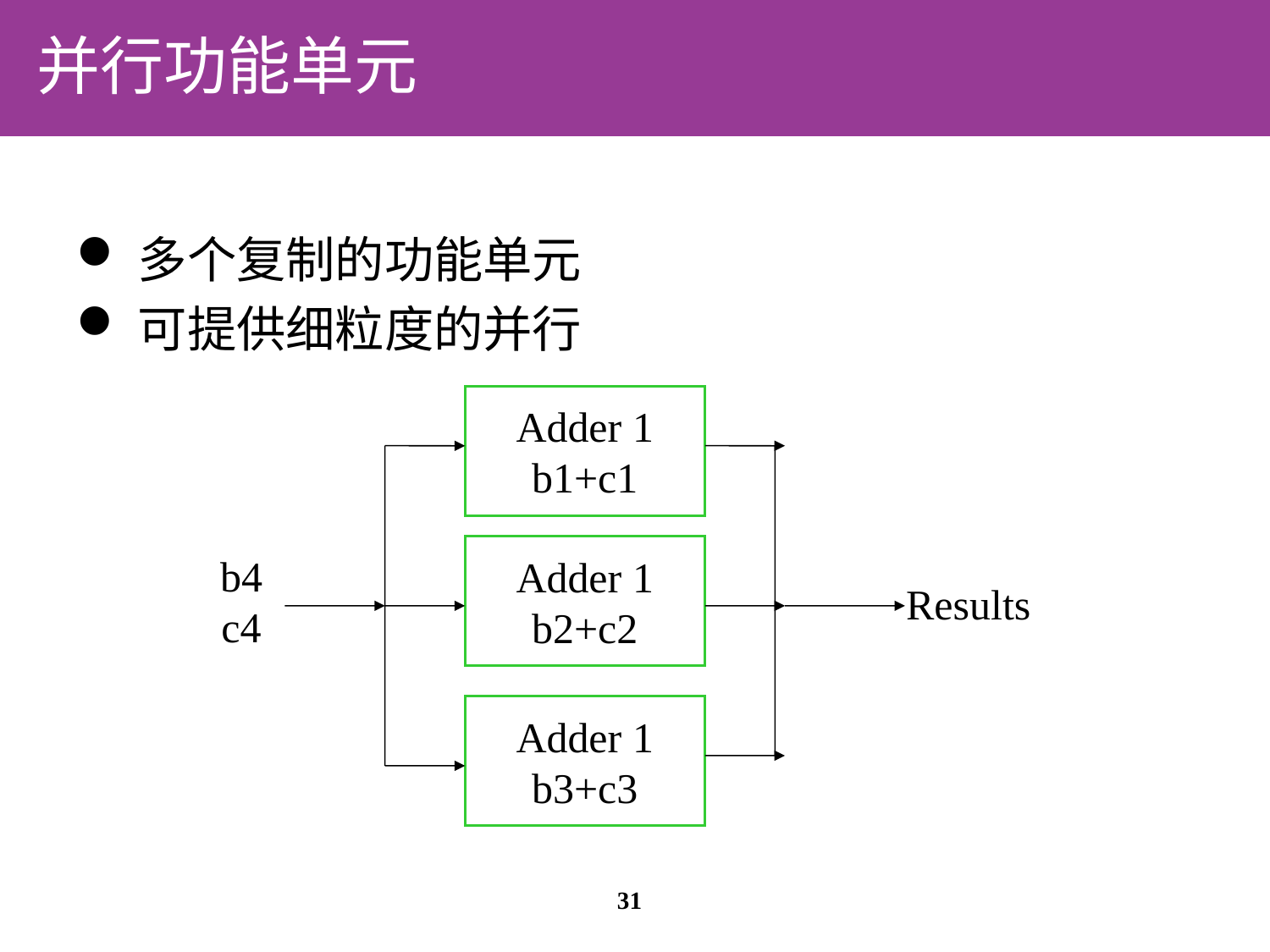

# 并行功能单元
多个复制的功能单元
可提供细粒度的并行

Adder 1
b1+c1

Adder 1
b2+c2
b4
c4
Results

Adder 1
b3+c3

31